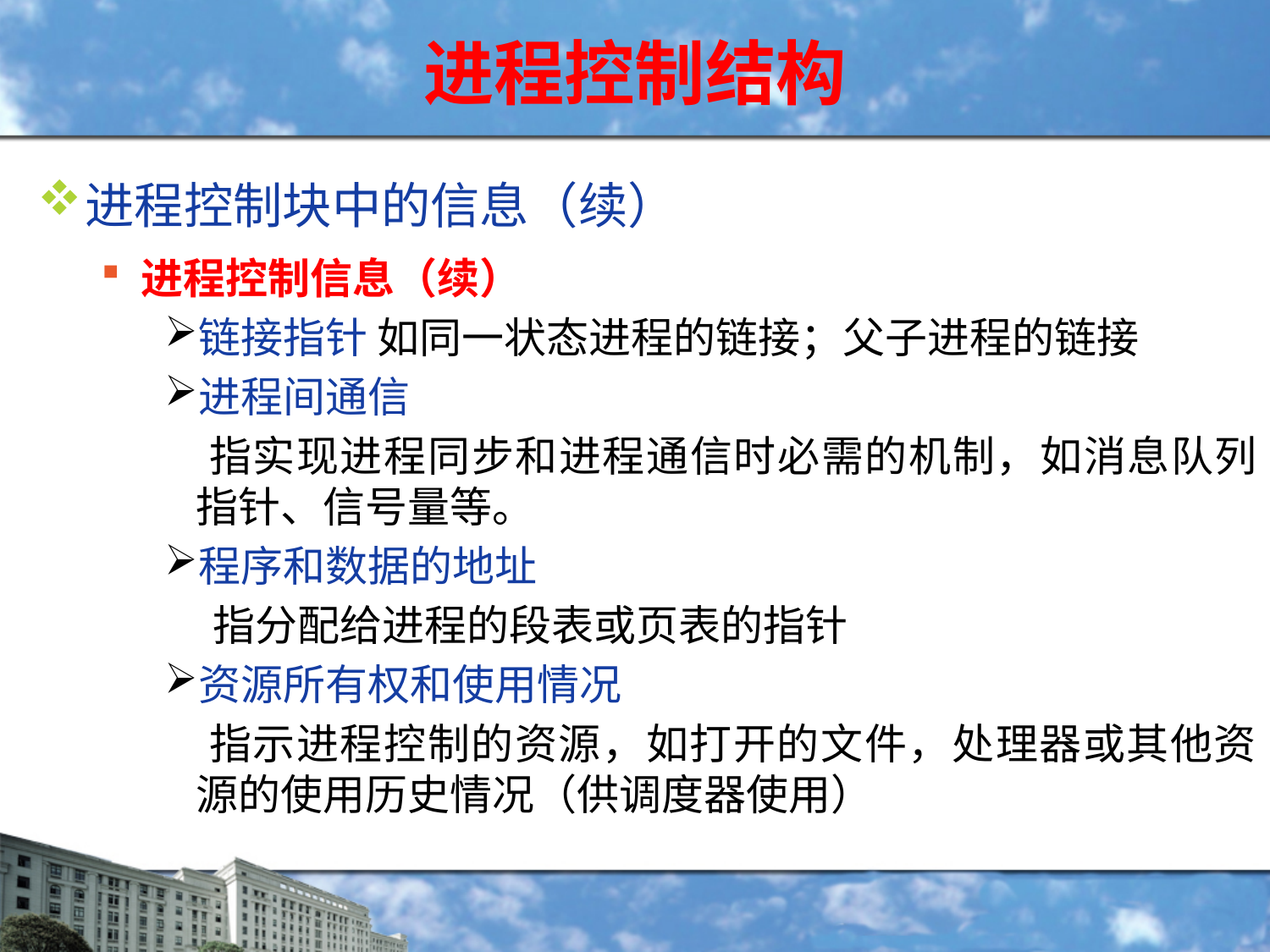

# 进程控制结构
进程控制块中的信息（续）
进程控制信息（续）
链接指针 如同一状态进程的链接；父子进程的链接
进程间通信
   指实现进程同步和进程通信时必需的机制，如消息队列指针、信号量等。
程序和数据的地址
    指分配给进程的段表或页表的指针
资源所有权和使用情况
   指示进程控制的资源，如打开的文件，处理器或其他资源的使用历史情况（供调度器使用）